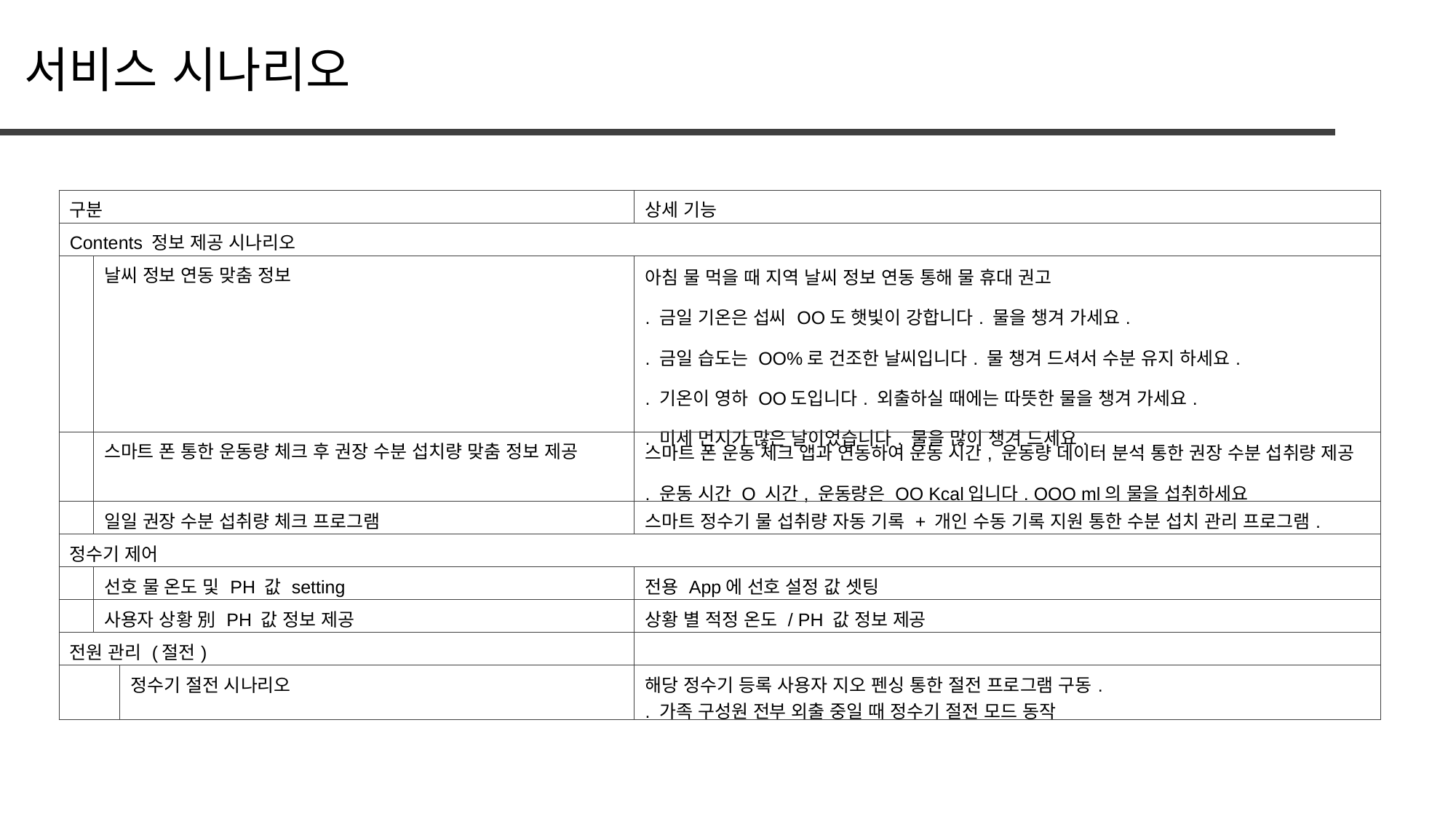

서비스 시나리오
| 구분 |  |  | 상세 기능 |
| --- | --- | --- | --- |
| Contents 정보 제공 시나리오 |  |  |  |
|  | 날씨 정보 연동 맞춤 정보 |  | 아침 물 먹을 때 지역 날씨 정보 연동 통해 물 휴대 권고 . 금일 기온은 섭씨 OO도 햇빛이 강합니다. 물을 챙겨 가세요. . 금일 습도는 OO%로 건조한 날씨입니다. 물 챙겨 드셔서 수분 유지 하세요. . 기온이 영하 OO도입니다. 외출하실 때에는 따뜻한 물을 챙겨 가세요. . 미세 먼지가 많은 날이었습니다. 물을 많이 챙겨 드세요. |
|  | 스마트 폰 통한 운동량 체크 후 권장 수분 섭치량 맞춤 정보 제공 |  | 스마트 폰 운동 체크 앱과 연동하여 운동 시간, 운동량 데이터 분석 통한 권장 수분 섭취량 제공 . 운동 시간 O 시간, 운동량은 OO Kcal입니다. OOO ml의 물을 섭취하세요 |
|  | 일일 권장 수분 섭취량 체크 프로그램 |  | 스마트 정수기 물 섭취량 자동 기록 + 개인 수동 기록 지원 통한 수분 섭치 관리 프로그램. |
| 정수기 제어 |  |  |  |
|  | 선호 물 온도 및 PH 값 setting |  | 전용 App에 선호 설정 값 셋팅 |
|  | 사용자 상황 別 PH 값 정보 제공 |  | 상황 별 적정 온도 / PH 값 정보 제공 |
| 전원 관리 (절전) |  |  |  |
|  |  | 정수기 절전 시나리오 | 해당 정수기 등록 사용자 지오 펜싱 통한 절전 프로그램 구동. . 가족 구성원 전부 외출 중일 때 정수기 절전 모드 동작 |